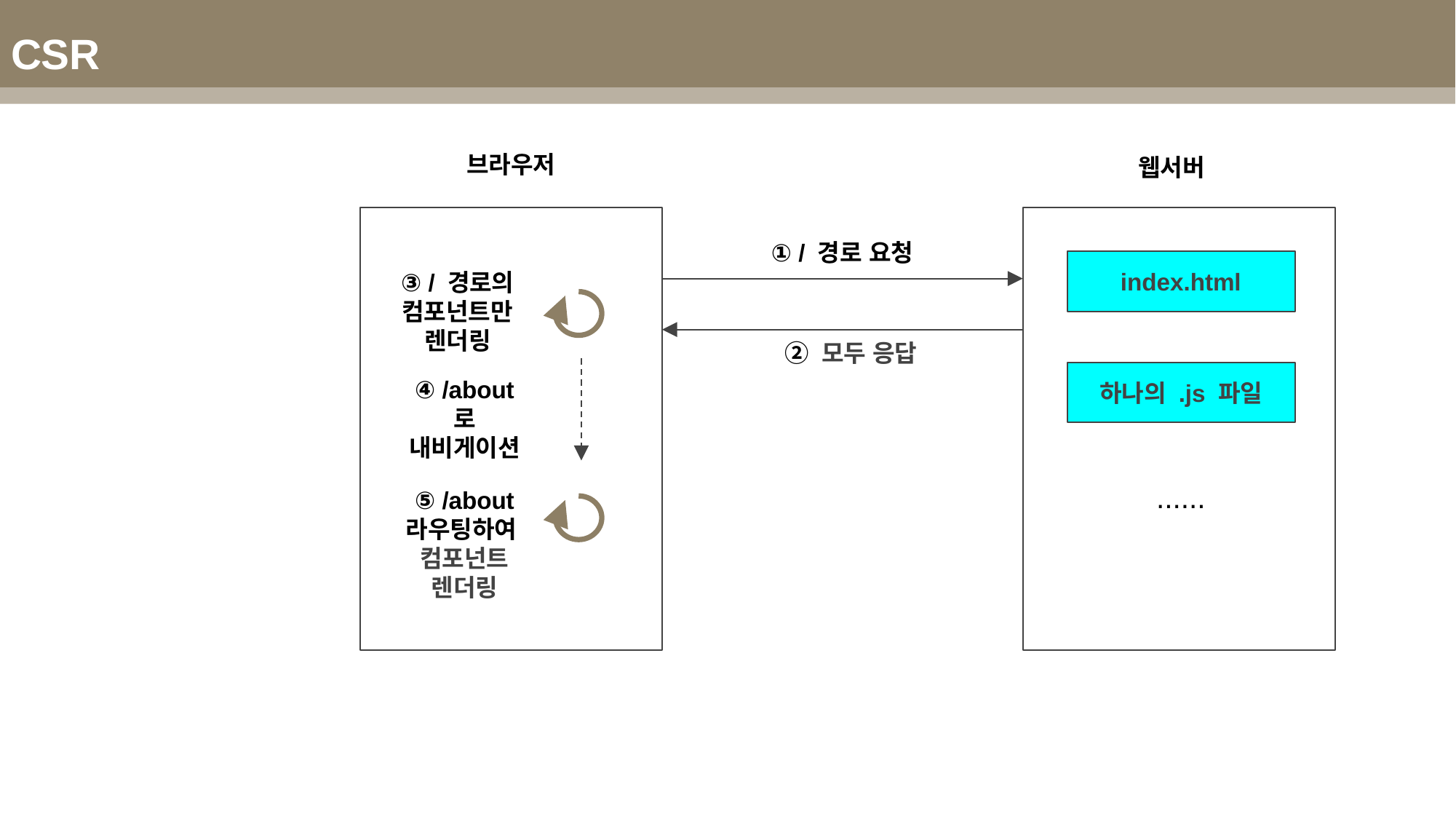

CSR
브라우저
웹서버

① / 경로 요청
index.html
③ / 경로의 컴포넌트만 렌더링

② 모두 응답
하나의 .js 파일
④ /about 로 내비게이션
......
⑤ /about 라우팅하여
컴포넌트 렌더링